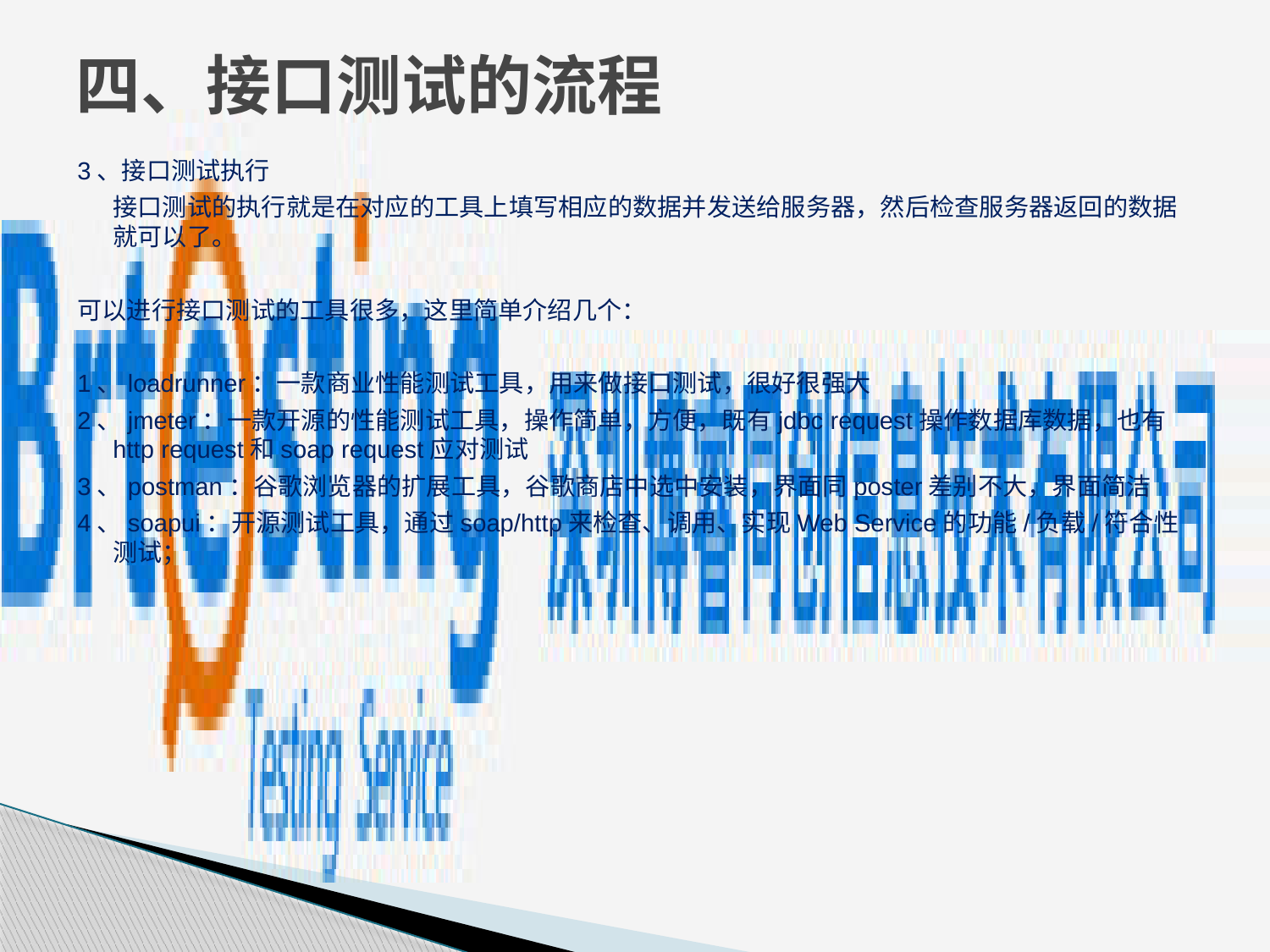

# 四、接口测试的流程
3、接口测试执行
	接口测试的执行就是在对应的工具上填写相应的数据并发送给服务器，然后检查服务器返回的数据就可以了。

可以进行接口测试的工具很多，这里简单介绍几个：

1、loadrunner：一款商业性能测试工具，用来做接口测试，很好很强大
2、jmeter：一款开源的性能测试工具，操作简单，方便，既有jdbc request操作数据库数据，也有http request和soap request应对测试
3、postman：谷歌浏览器的扩展工具，谷歌商店中选中安装，界面同poster差别不大，界面简洁
4、soapui：开源测试工具，通过soap/http来检查、调用、实现Web Service的功能/负载/符合性测试；